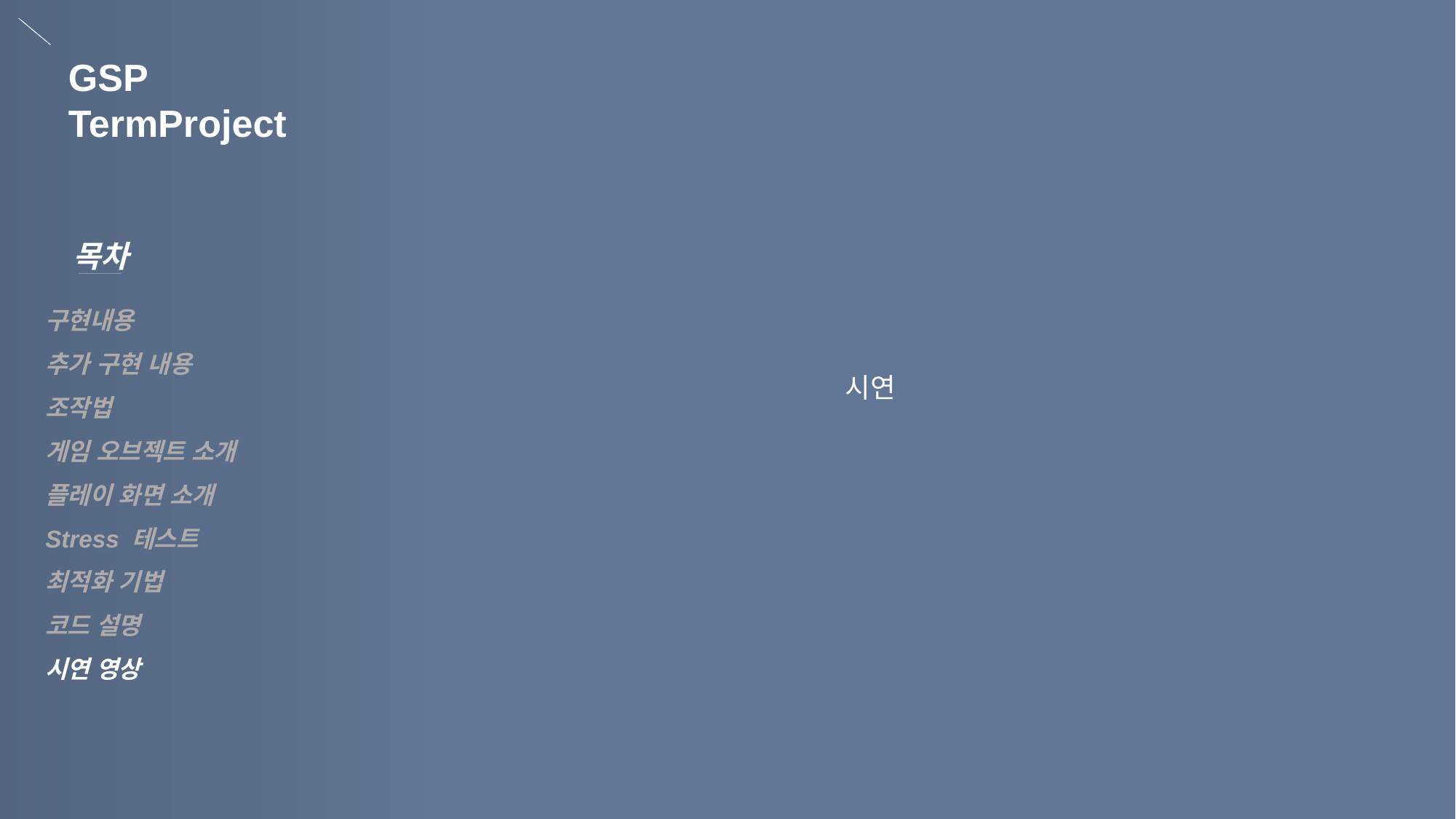

GSP TermProject
목차
구현내용
추가 구현 내용
조작법
게임 오브젝트 소개
플레이 화면 소개
Stress 테스트
최적화 기법
코드 설명
시연 영상
시연